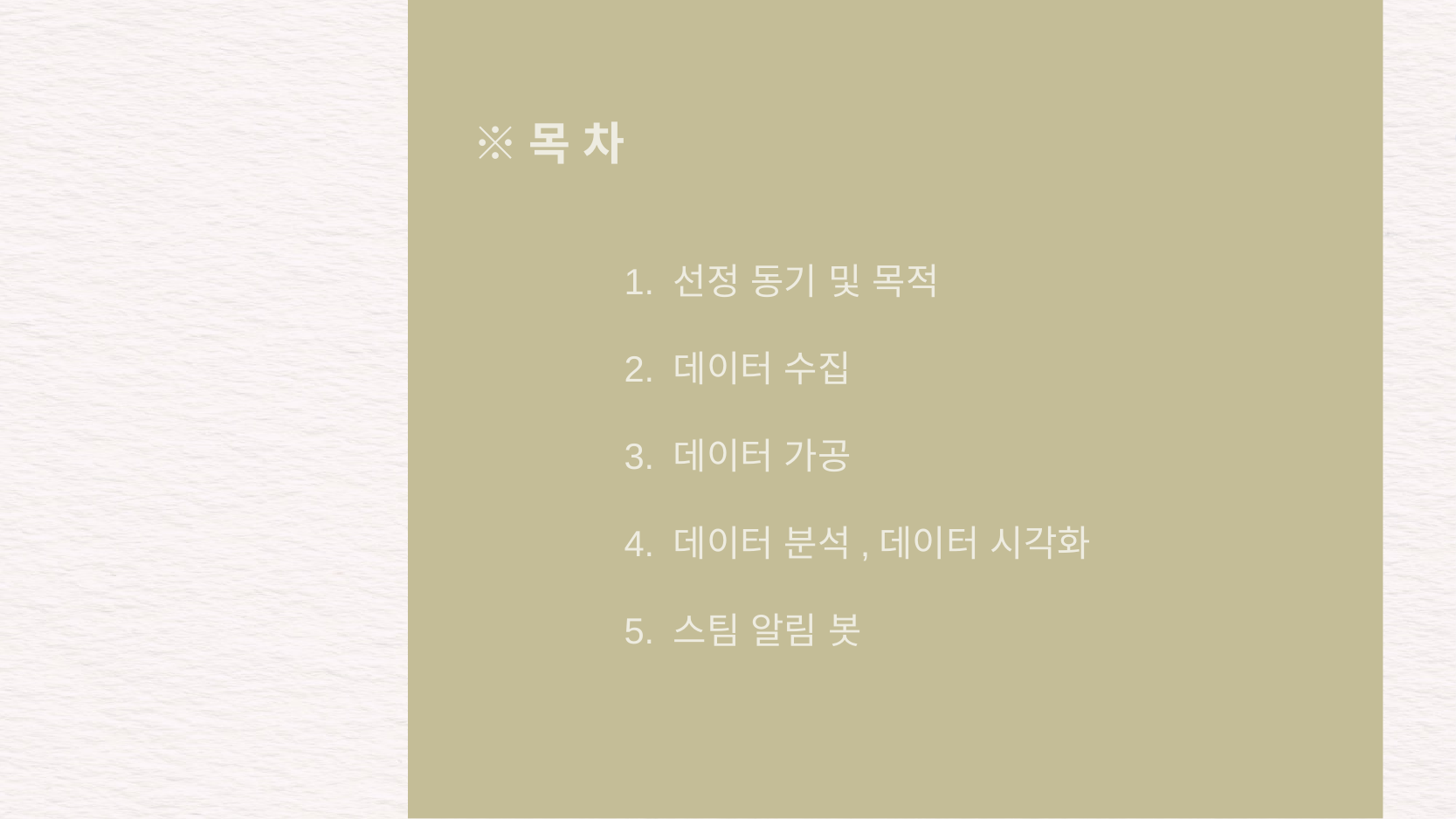

1. 선정 동기 및 목적

	2. 데이터 수집

	3. 데이터 가공

	4. 데이터 분석,데이터 시각화

	5. 스팀 알림 봇

※목 차